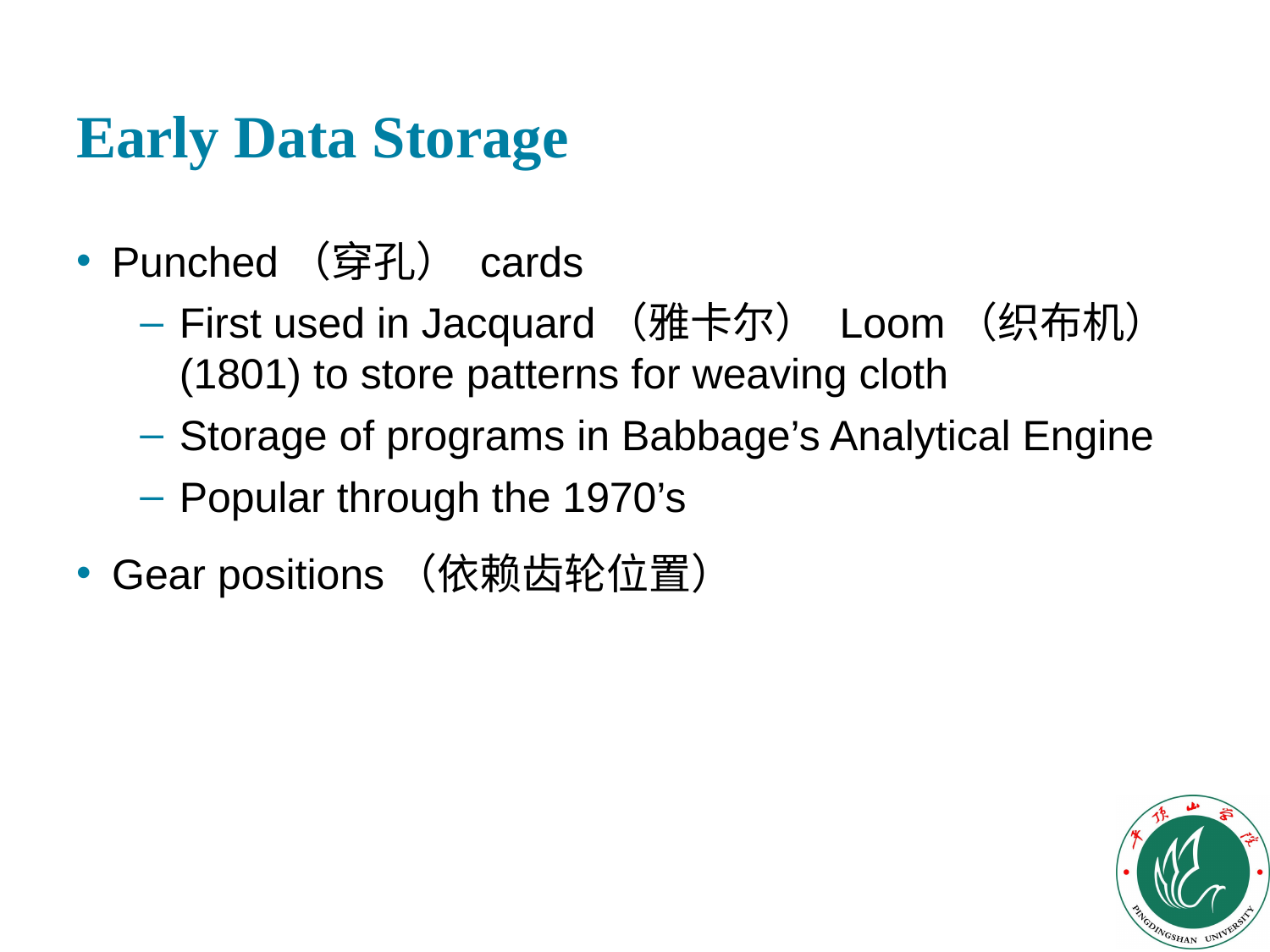

# Early Data Storage
Punched（穿孔） cards
First used in Jacquard（雅卡尔） Loom（织布机） (1801) to store patterns for weaving cloth
Storage of programs in Babbage’s Analytical Engine
Popular through the 1970’s
Gear positions（依赖齿轮位置）